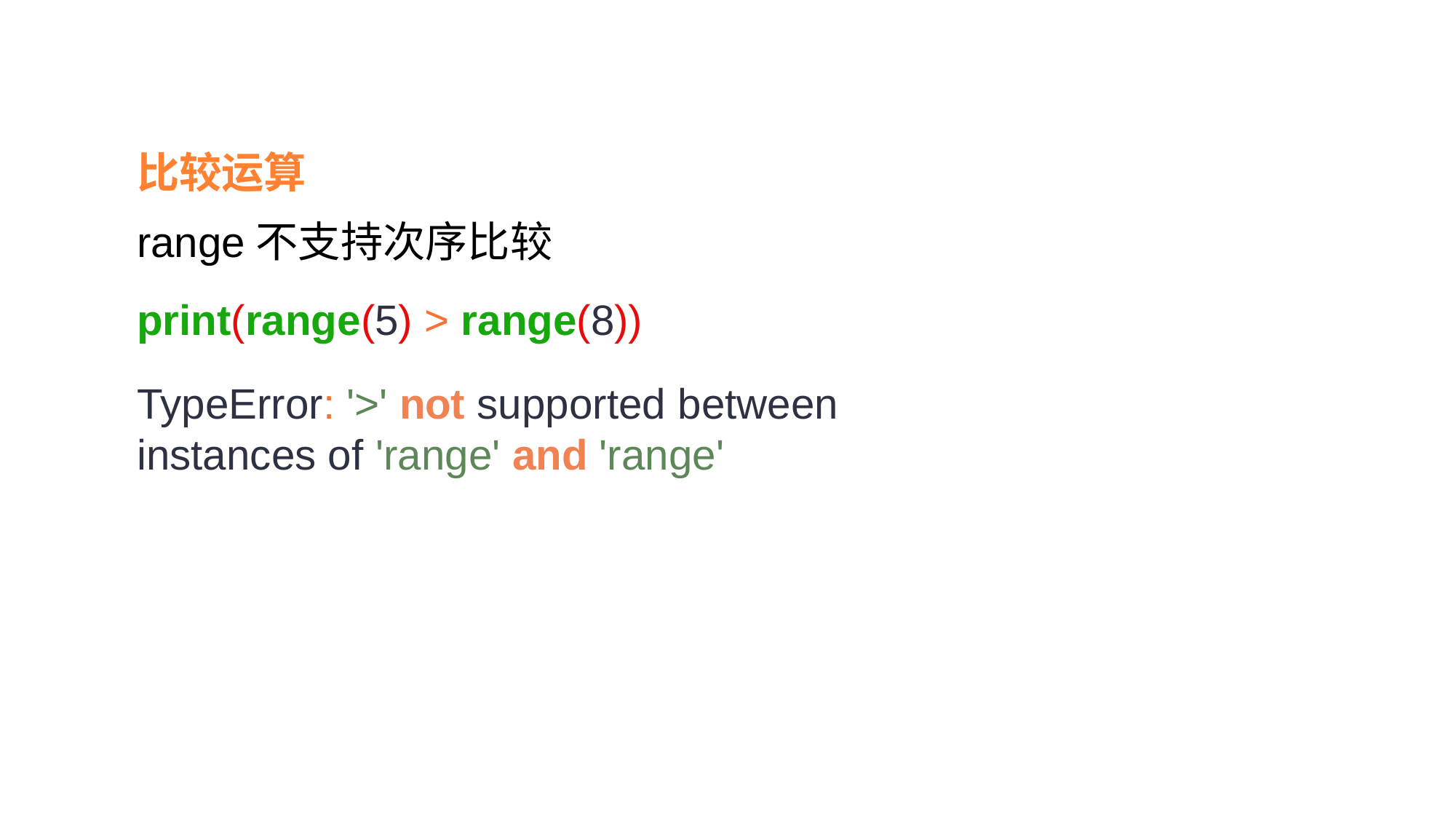

比较运算
range不支持次序比较
print(range(5) > range(8))
TypeError: '>' not supported between instances of 'range' and 'range'